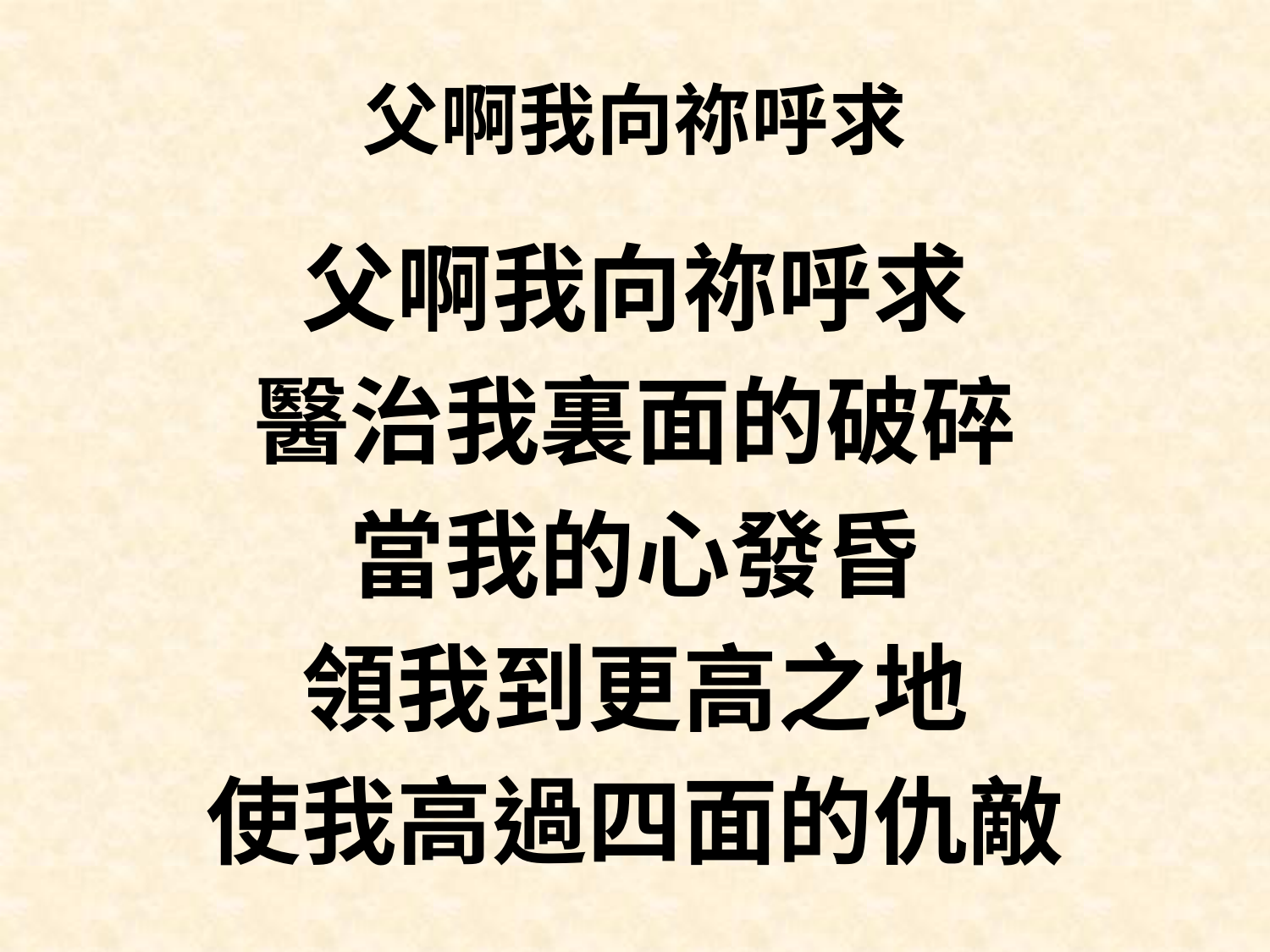

# 父啊我向祢呼求
父啊我向祢呼求
醫治我裏面的破碎
當我的心發昏
領我到更高之地
使我高過四面的仇敵